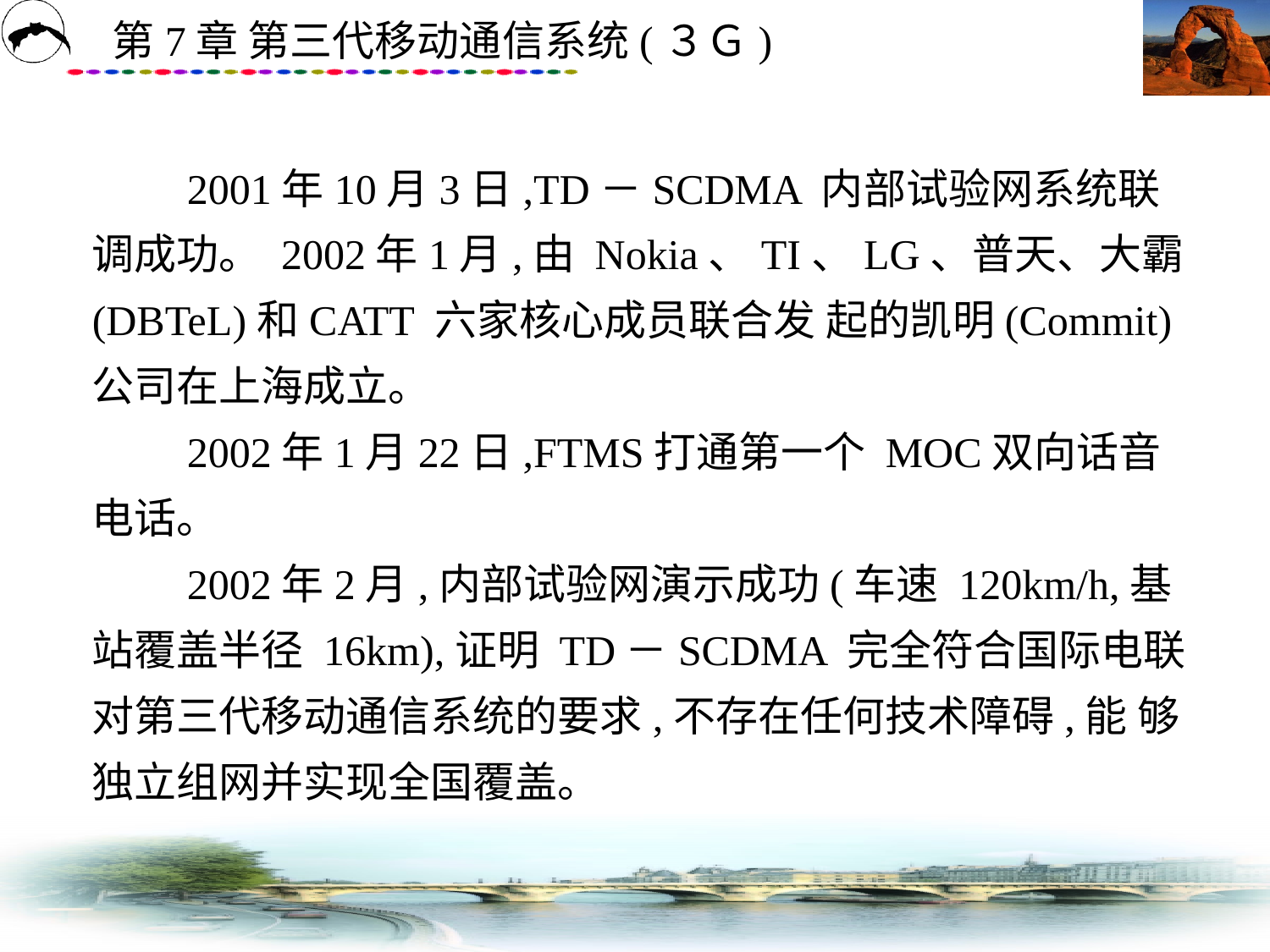

# 2001年10月3日,TD－SCDMA 内部试验网系统联调成功。 2002年1月,由 Nokia、TI、LG、普天、大霸(DBTeL)和CATT 六家核心成员联合发 起的凯明(Commit)公司在上海成立。 　　2002年1月22日,FTMS打通第一个 MOC双向话音电话。 　　2002年2月,内部试验网演示成功(车速 120km/h,基站覆盖半径 16km),证明 TD－SCDMA 完全符合国际电联对第三代移动通信系统的要求,不存在任何技术障碍,能 够独立组网并实现全国覆盖。